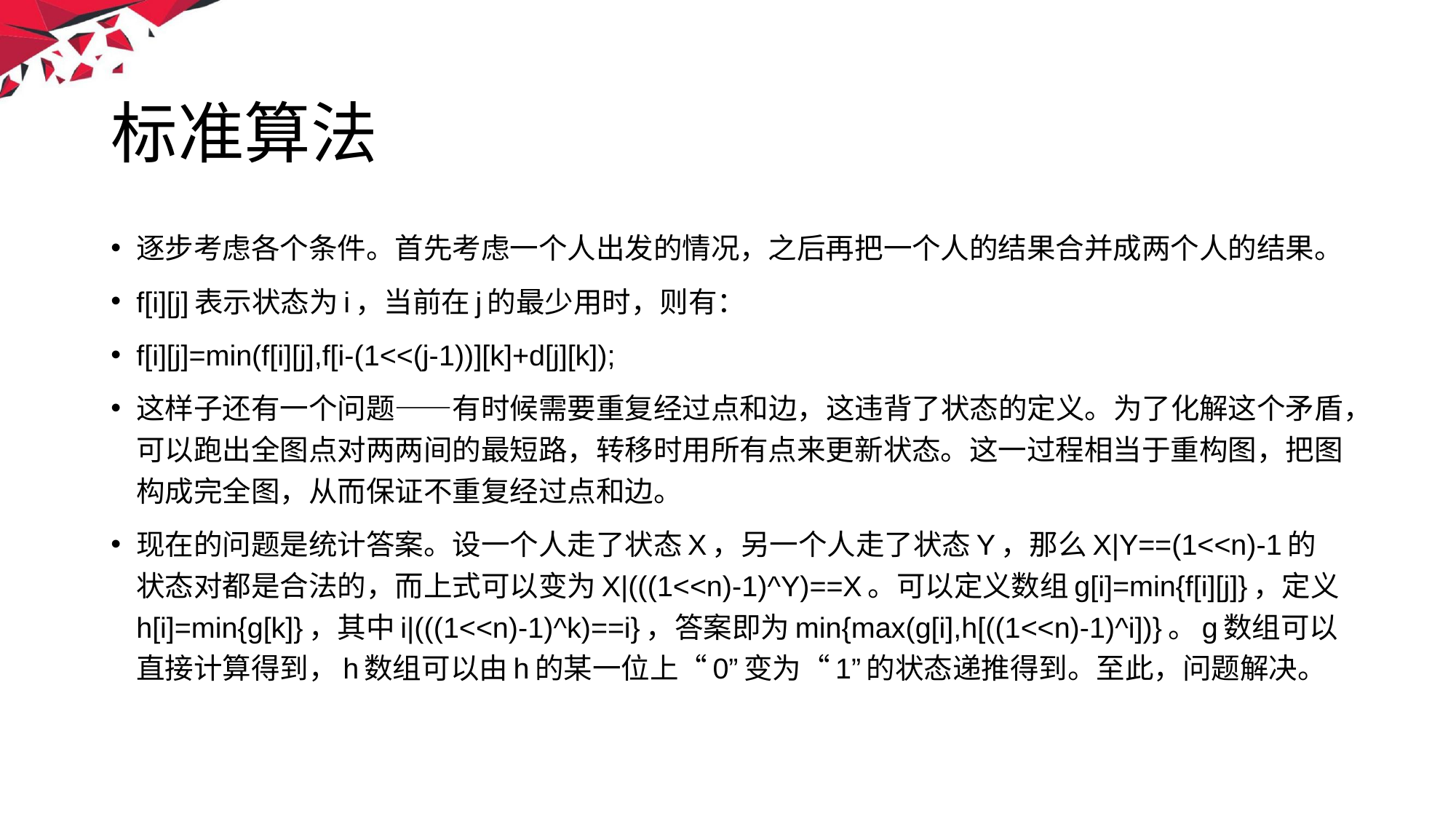

# 标准算法
逐步考虑各个条件。首先考虑一个人出发的情况，之后再把一个人的结果合并成两个人的结果。
f[i][j]表示状态为i，当前在j的最少用时，则有：
f[i][j]=min(f[i][j],f[i-(1<<(j-1))][k]+d[j][k]);
这样子还有一个问题——有时候需要重复经过点和边，这违背了状态的定义。为了化解这个矛盾，可以跑出全图点对两两间的最短路，转移时用所有点来更新状态。这一过程相当于重构图，把图构成完全图，从而保证不重复经过点和边。
现在的问题是统计答案。设一个人走了状态X，另一个人走了状态Y，那么X|Y==(1<<n)-1的状态对都是合法的，而上式可以变为X|(((1<<n)-1)^Y)==X。可以定义数组g[i]=min{f[i][j]}，定义h[i]=min{g[k]}，其中i|(((1<<n)-1)^k)==i}，答案即为min{max(g[i],h[((1<<n)-1)^i])}。g数组可以直接计算得到，h数组可以由h的某一位上“0”变为“1”的状态递推得到。至此，问题解决。